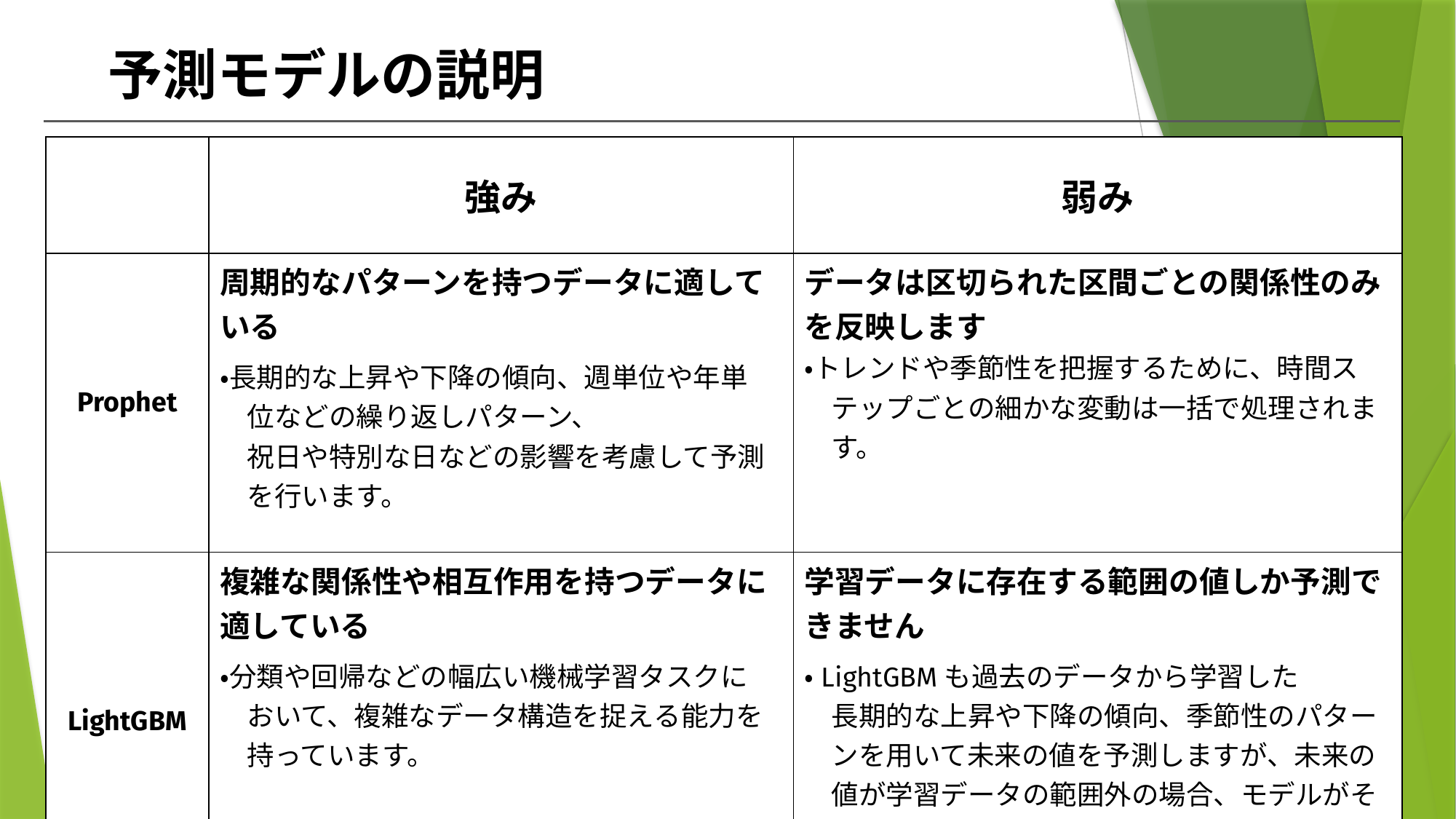

# 予測モデルの説明
このページは「方法」の項目に書きましょう
|  | 強み | 弱み |
| --- | --- | --- |
| Prophet | 周期的なパターンを持つデータに適している ・長期的な上昇や下降の傾向、週単位や年単 　位などの繰り返しパターン、 　祝日や特別な日などの影響を考慮して予測 　を行います。 | データは区切られた区間ごとの関係性のみを反映します ・トレンドや季節性を把握するために、時間ス 　テップごとの細かな変動は一括で処理されま 　す。 |
| LightGBM | 複雑な関係性や相互作用を持つデータに適している ・分類や回帰などの幅広い機械学習タスクに 　おいて、複雑なデータ構造を捉える能力を 　持っています。 | 学習データに存在する範囲の値しか予測できません ・LightGBMも過去のデータから学習した　　 　長期的な上昇や下降の傾向、季節性のパター 　ンを用いて未来の値を予測しますが、未来の 　値が学習データの範囲外の場合、モデルがそ 　の新しい傾向を正確に捉える事は難しいです。 |